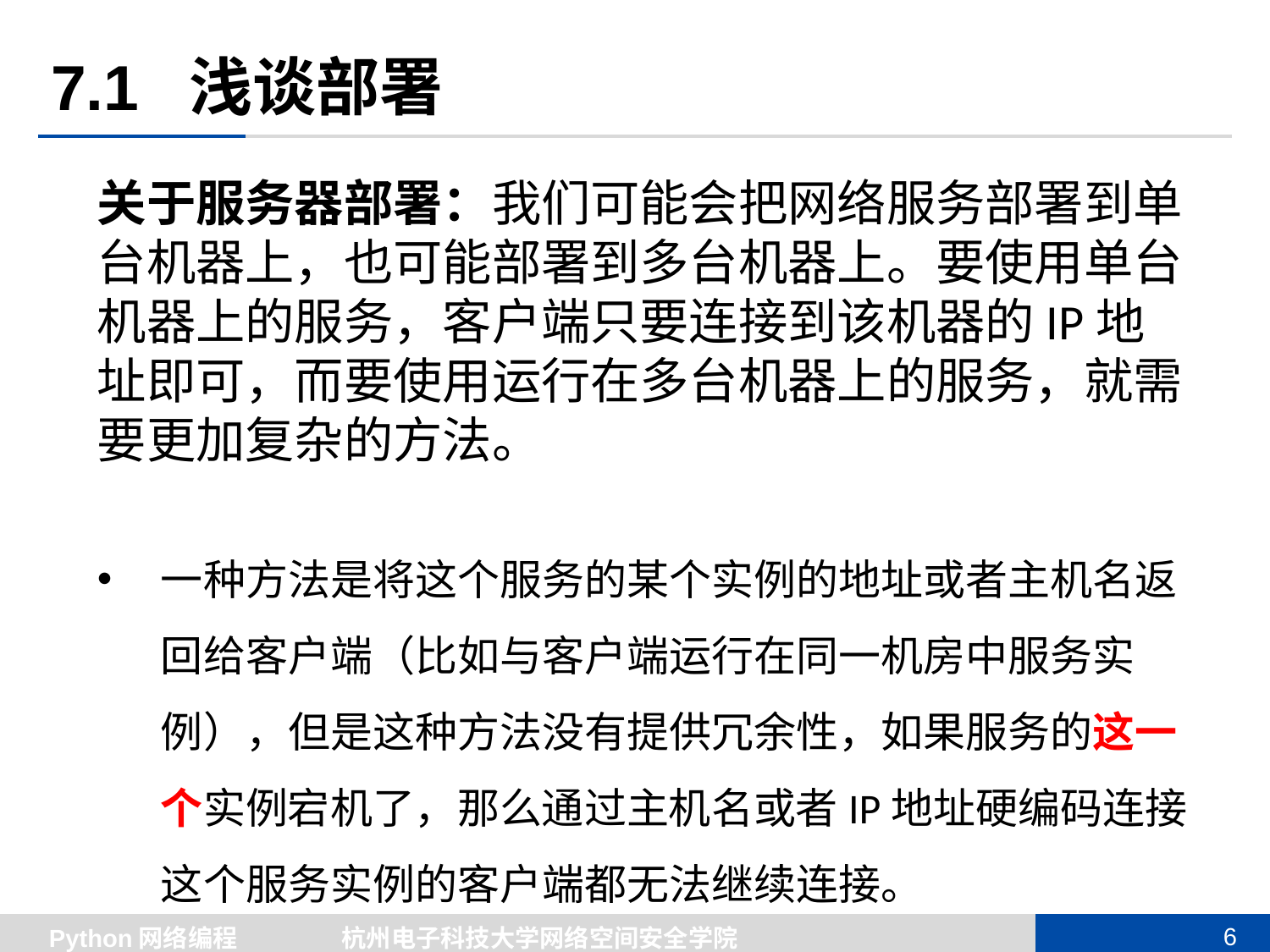

# 7.1  浅谈部署
关于服务器部署：我们可能会把网络服务部署到单台机器上，也可能部署到多台机器上。要使用单台机器上的服务，客户端只要连接到该机器的IP地址即可，而要使用运行在多台机器上的服务，就需要更加复杂的方法。

一种方法是将这个服务的某个实例的地址或者主机名返回给客户端（比如与客户端运行在同一机房中服务实例），但是这种方法没有提供冗余性，如果服务的这一个实例宕机了，那么通过主机名或者IP地址硬编码连接这个服务实例的客户端都无法继续连接。